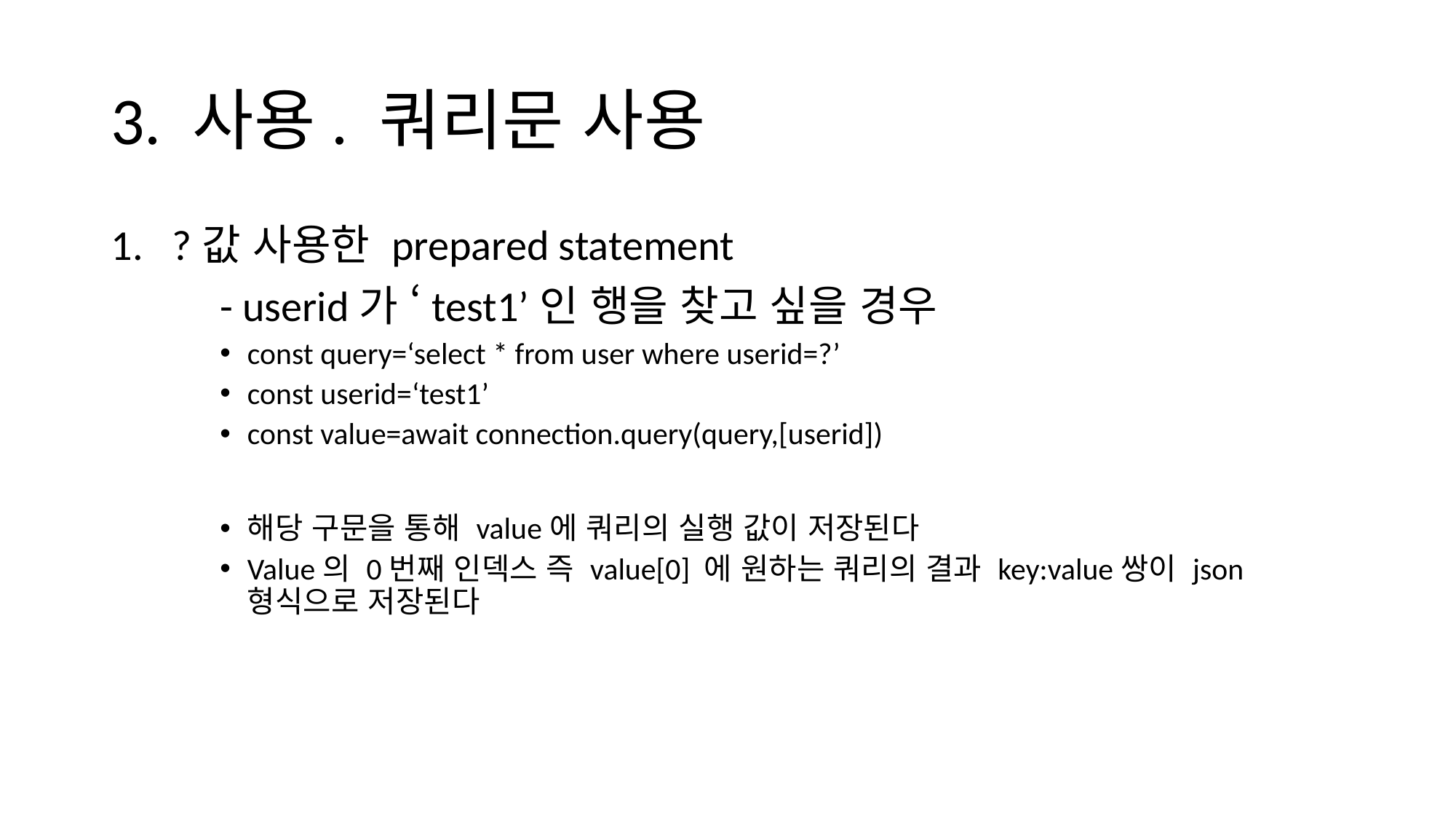

# 3. 사용. 쿼리문 사용
?값 사용한 prepared statement
	- userid가 ‘test1’인 행을 찾고 싶을 경우
const query=‘select * from user where userid=?’
const userid=‘test1’
const value=await connection.query(query,[userid])

해당 구문을 통해 value에 쿼리의 실행 값이 저장된다
Value의 0번째 인덱스 즉 value[0] 에 원하는 쿼리의 결과 key:value쌍이 json형식으로 저장된다